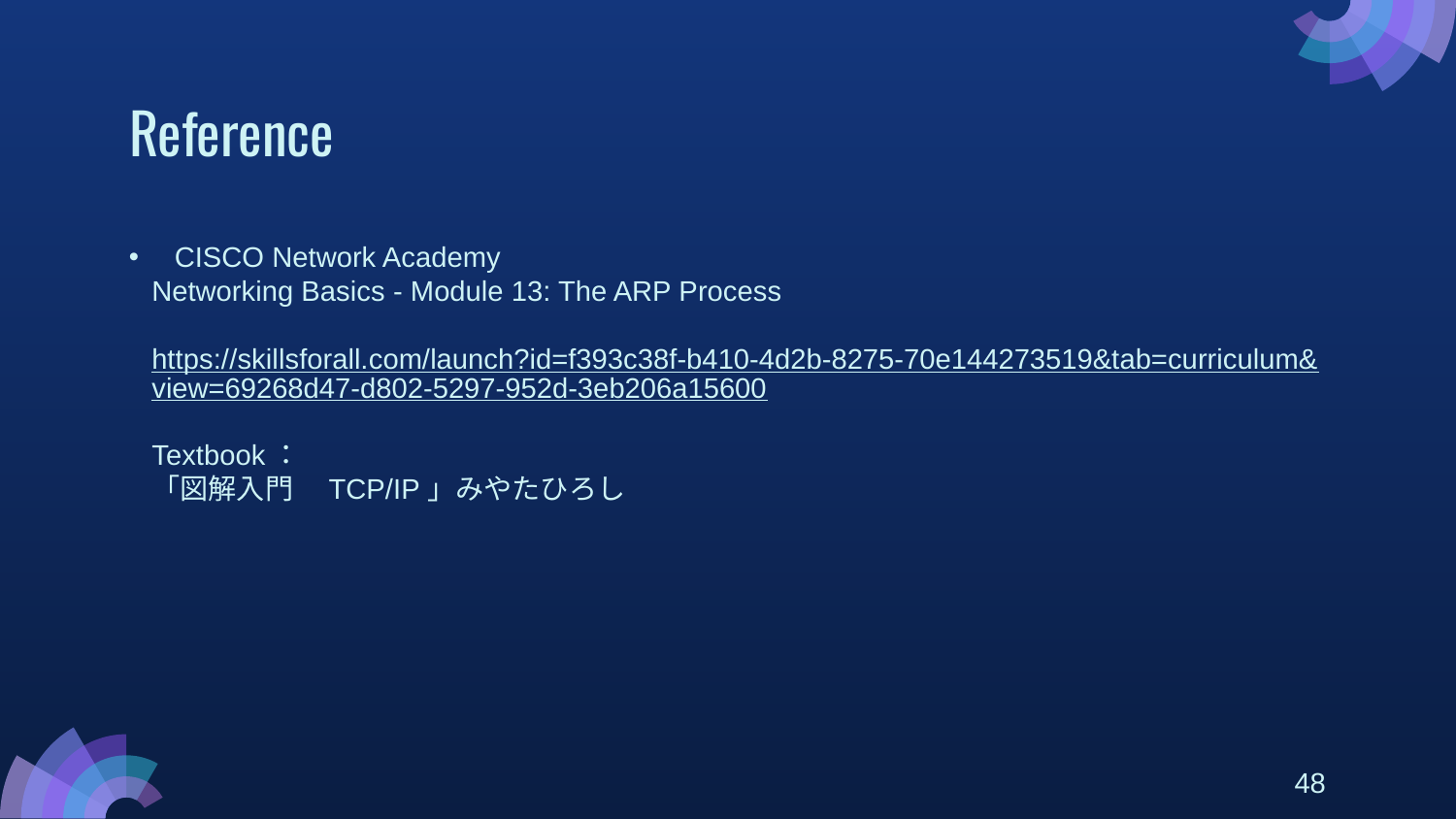

# Reference
CISCO Network Academy
Networking Basics - Module 13: The ARP Process

https://skillsforall.com/launch?id=f393c38f-b410-4d2b-8275-70e144273519&tab=curriculum&view=69268d47-d802-5297-952d-3eb206a15600

Textbook：
「図解入門　TCP/IP」みやたひろし

48